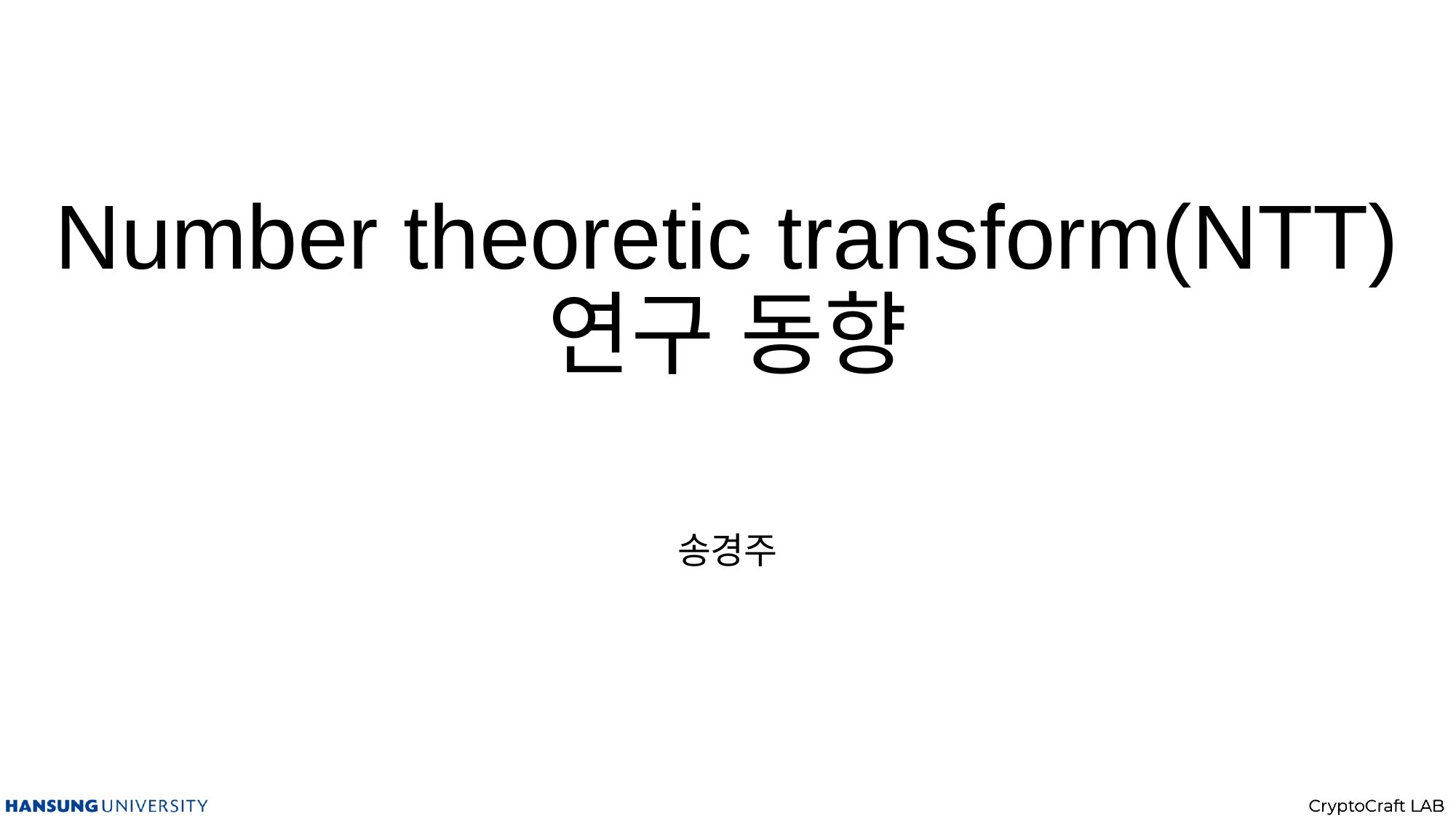

# Number theoretic transform(NTT) 연구 동향
송경주